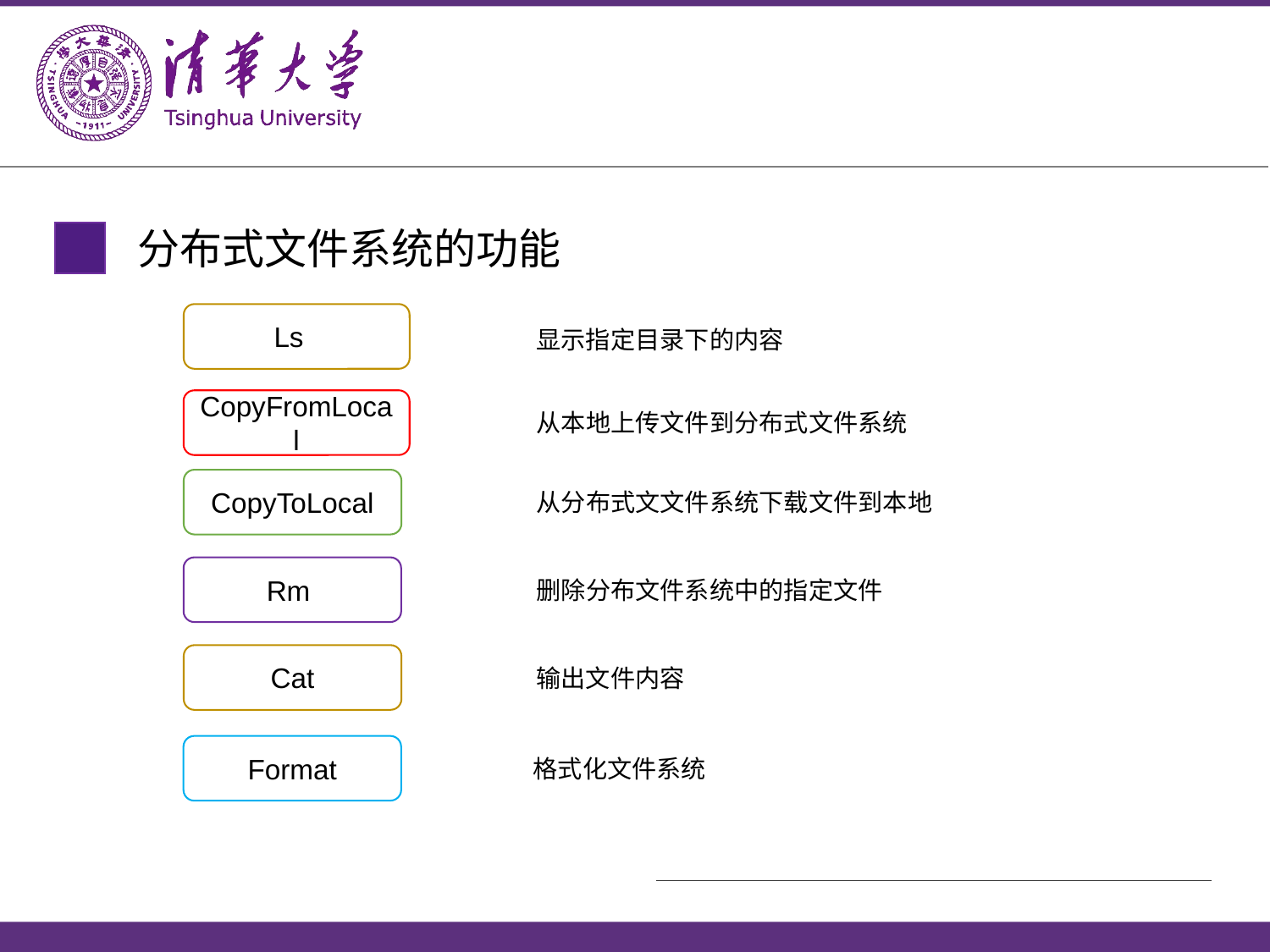

分布式文件系统的功能

Ls
显示指定目录下的内容
CopyFromLocal
从本地上传文件到分布式文件系统
CopyToLocal
从分布式文文件系统下载文件到本地
Rm
删除分布文件系统中的指定文件
Cat
输出文件内容
Format
格式化文件系统